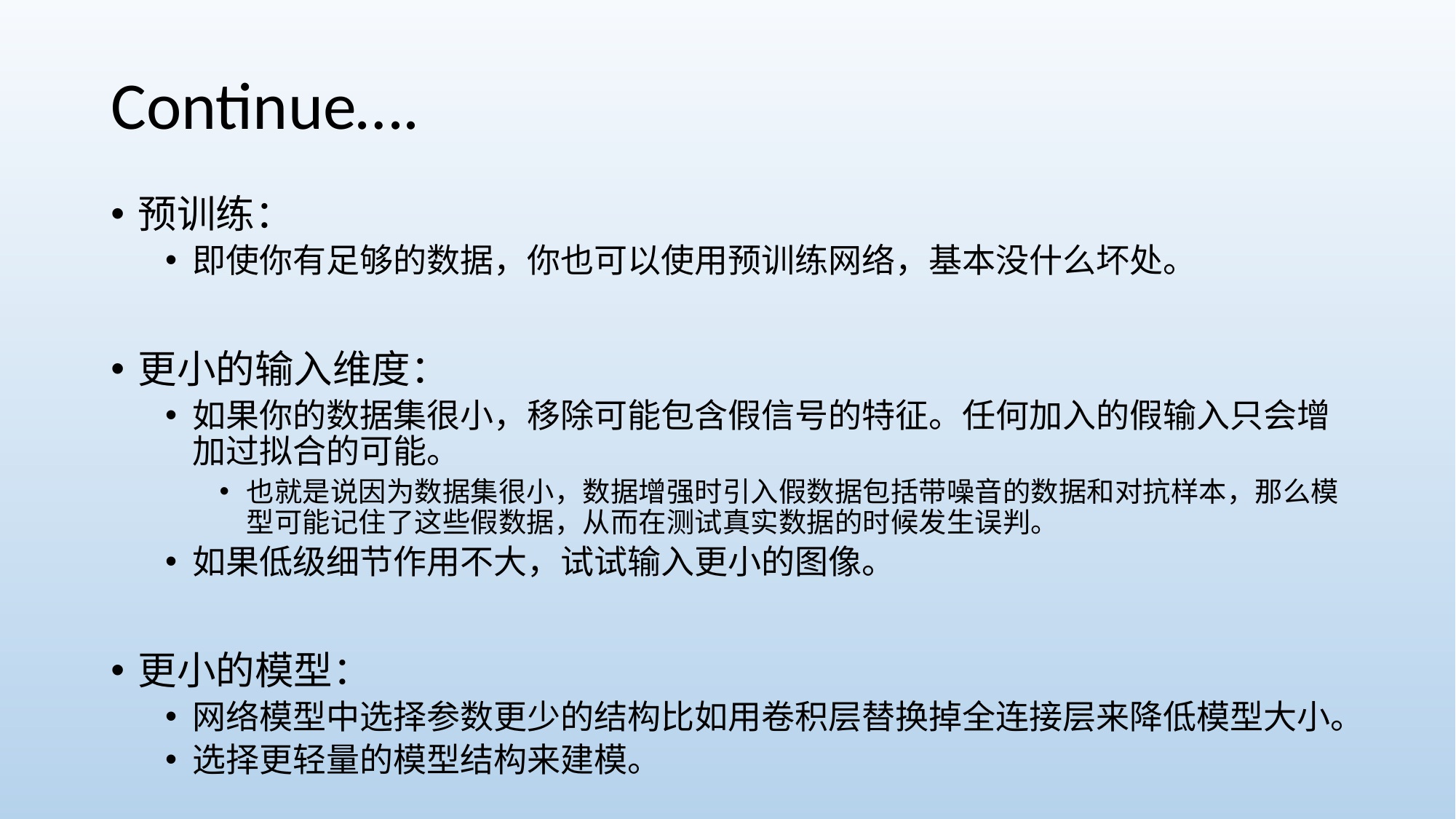

# Continue….
预训练：
即使你有足够的数据，你也可以使用预训练网络，基本没什么坏处。

更小的输入维度：
如果你的数据集很小，移除可能包含假信号的特征。任何加入的假输入只会增加过拟合的可能。
也就是说因为数据集很小，数据增强时引入假数据包括带噪音的数据和对抗样本，那么模型可能记住了这些假数据，从而在测试真实数据的时候发生误判。
如果低级细节作用不大，试试输入更小的图像。

更小的模型：
网络模型中选择参数更少的结构比如用卷积层替换掉全连接层来降低模型大小。
选择更轻量的模型结构来建模。